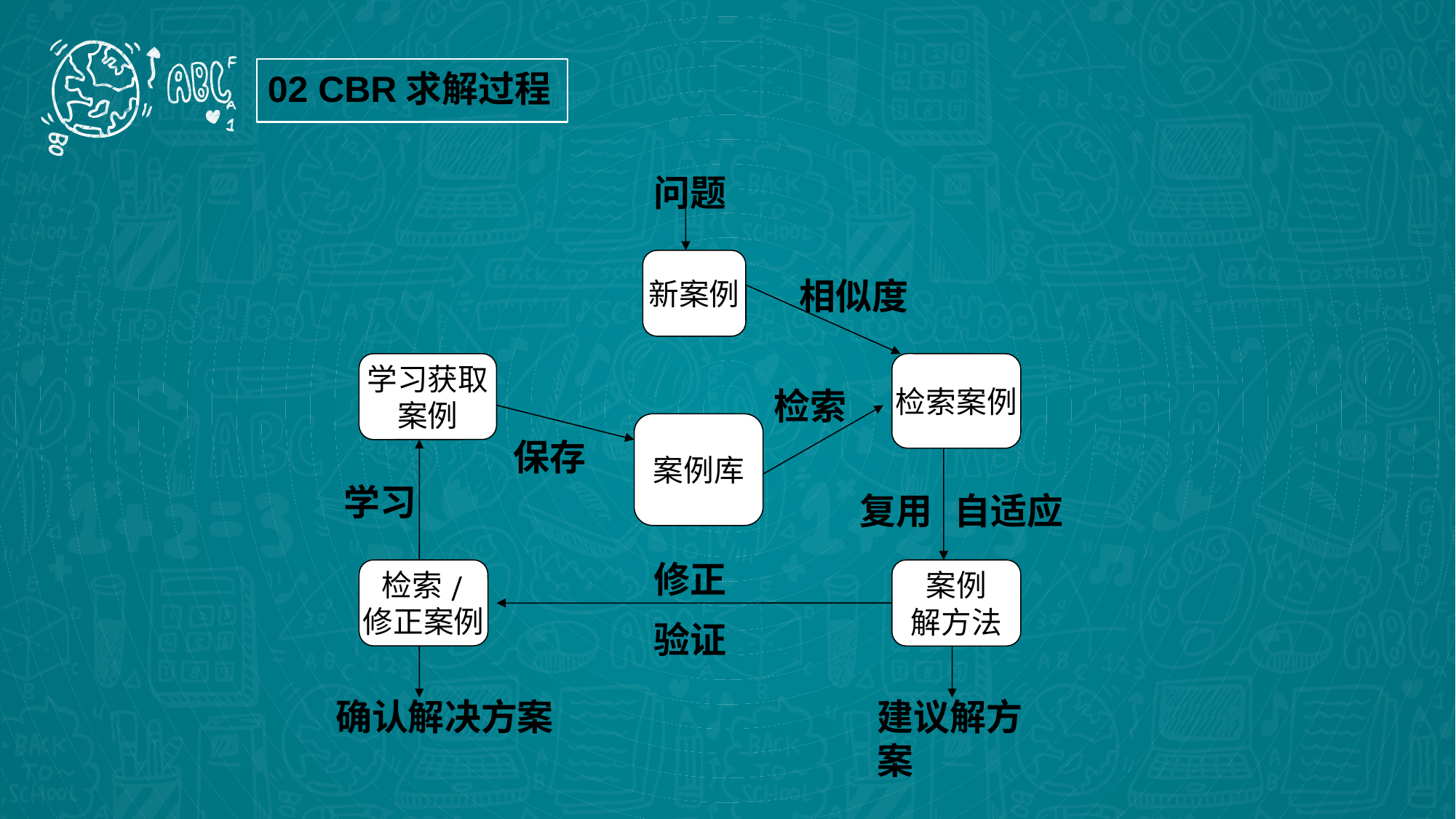

02 CBR求解过程
问题

新案例
相似度

学习获取
案例
检索案例
检索

案例库
保存

学习
复用
自适应
修正
检索/
修正案例
案例
解方法

验证

确认解决方案
建议解方案